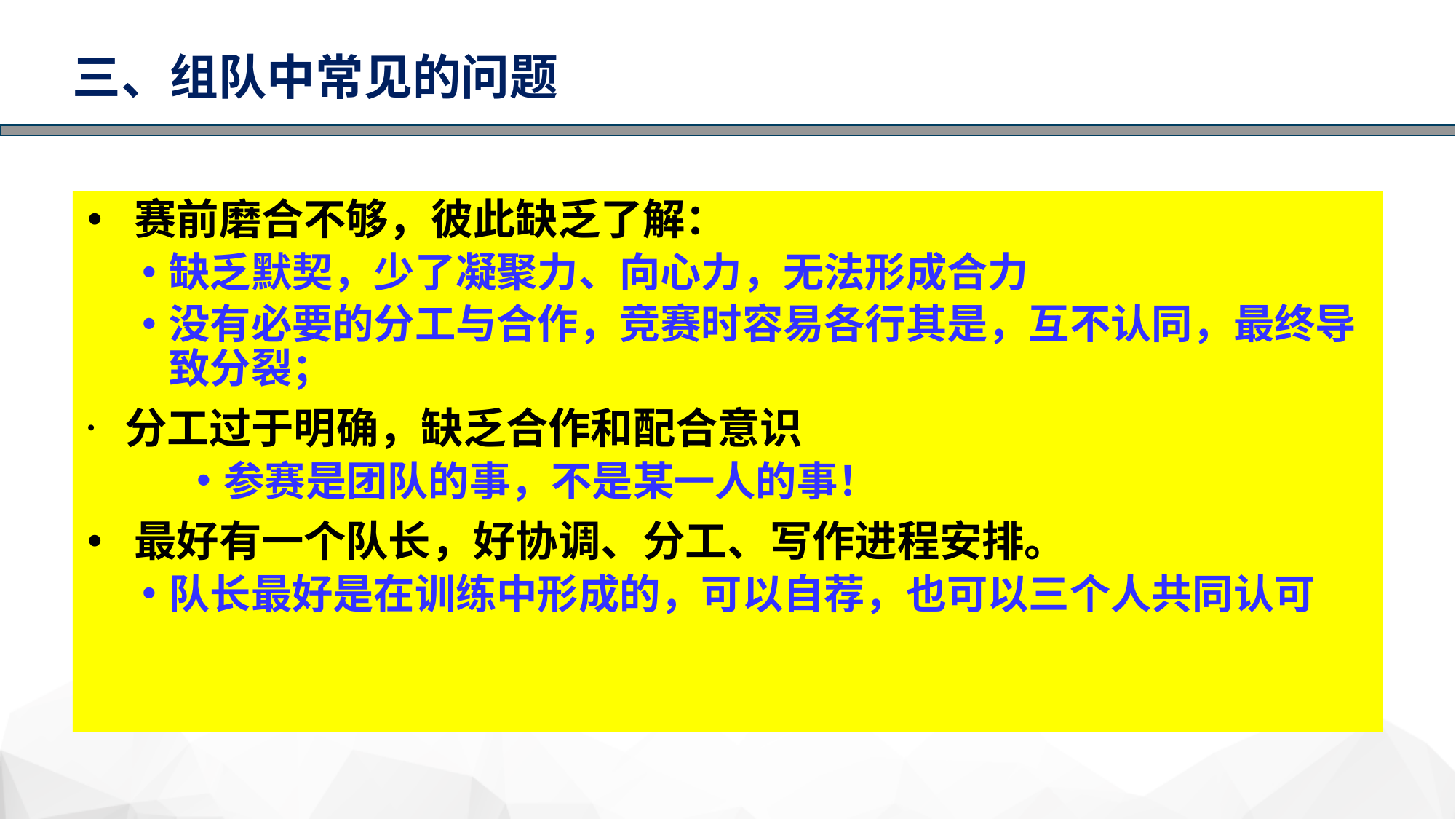

# 三、组队中常见的问题

 赛前磨合不够，彼此缺乏了解：
缺乏默契，少了凝聚力、向心力，无法形成合力
没有必要的分工与合作，竞赛时容易各行其是，互不认同，最终导致分裂；
 分工过于明确，缺乏合作和配合意识
参赛是团队的事，不是某一人的事！
 最好有一个队长，好协调、分工、写作进程安排。
队长最好是在训练中形成的，可以自荐，也可以三个人共同认可